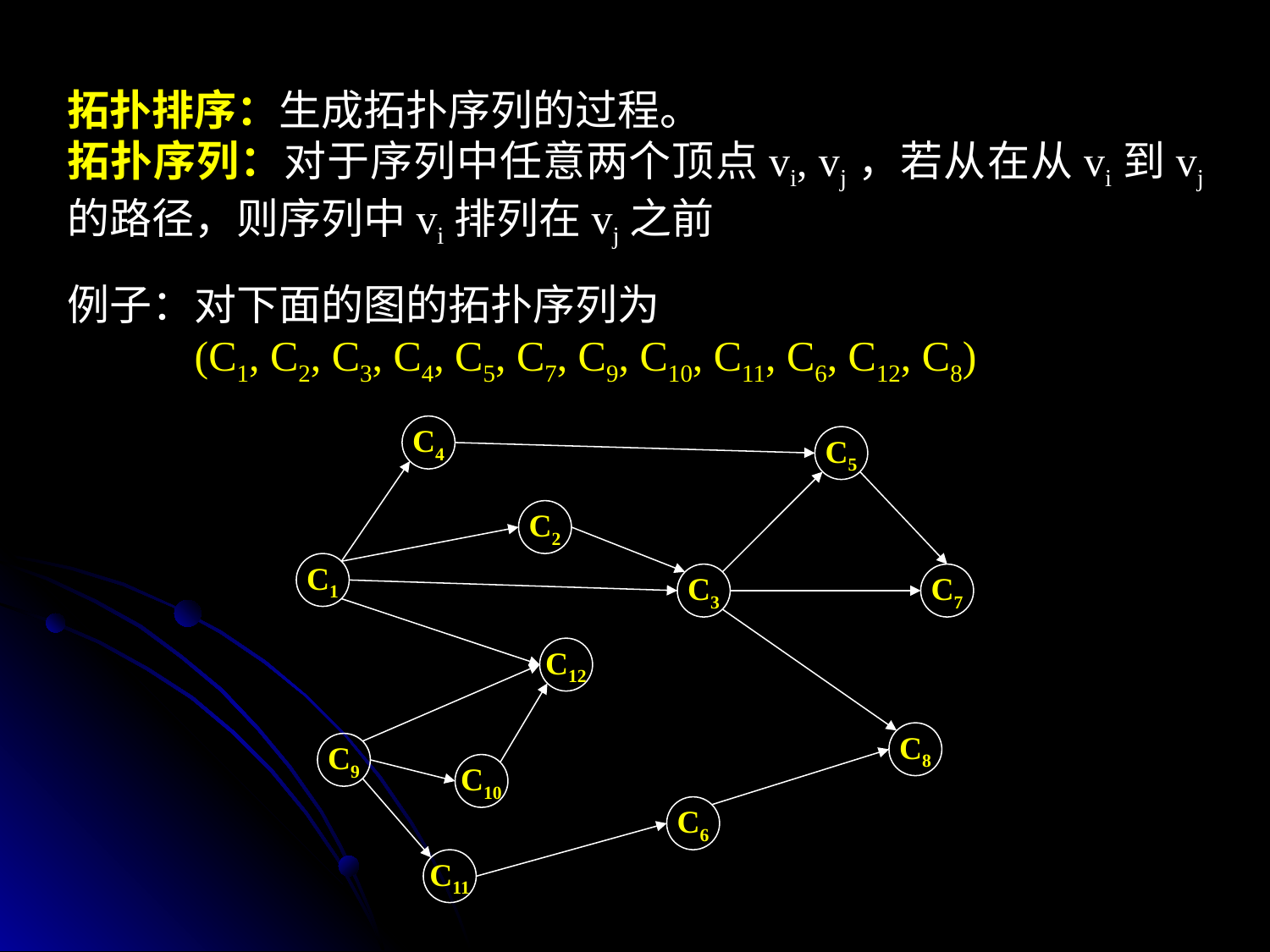

拓扑排序：生成拓扑序列的过程。
拓扑序列：对于序列中任意两个顶点vi, vj，若从在从vi到vj的路径，则序列中vi排列在vj之前
例子：对下面的图的拓扑序列为
	(C1, C2, C3, C4, C5, C7, C9, C10, C11, C6, C12, C8)
C4
C5
C2
C1
C3
C7
C12
C8
C9
C10
C6
C11